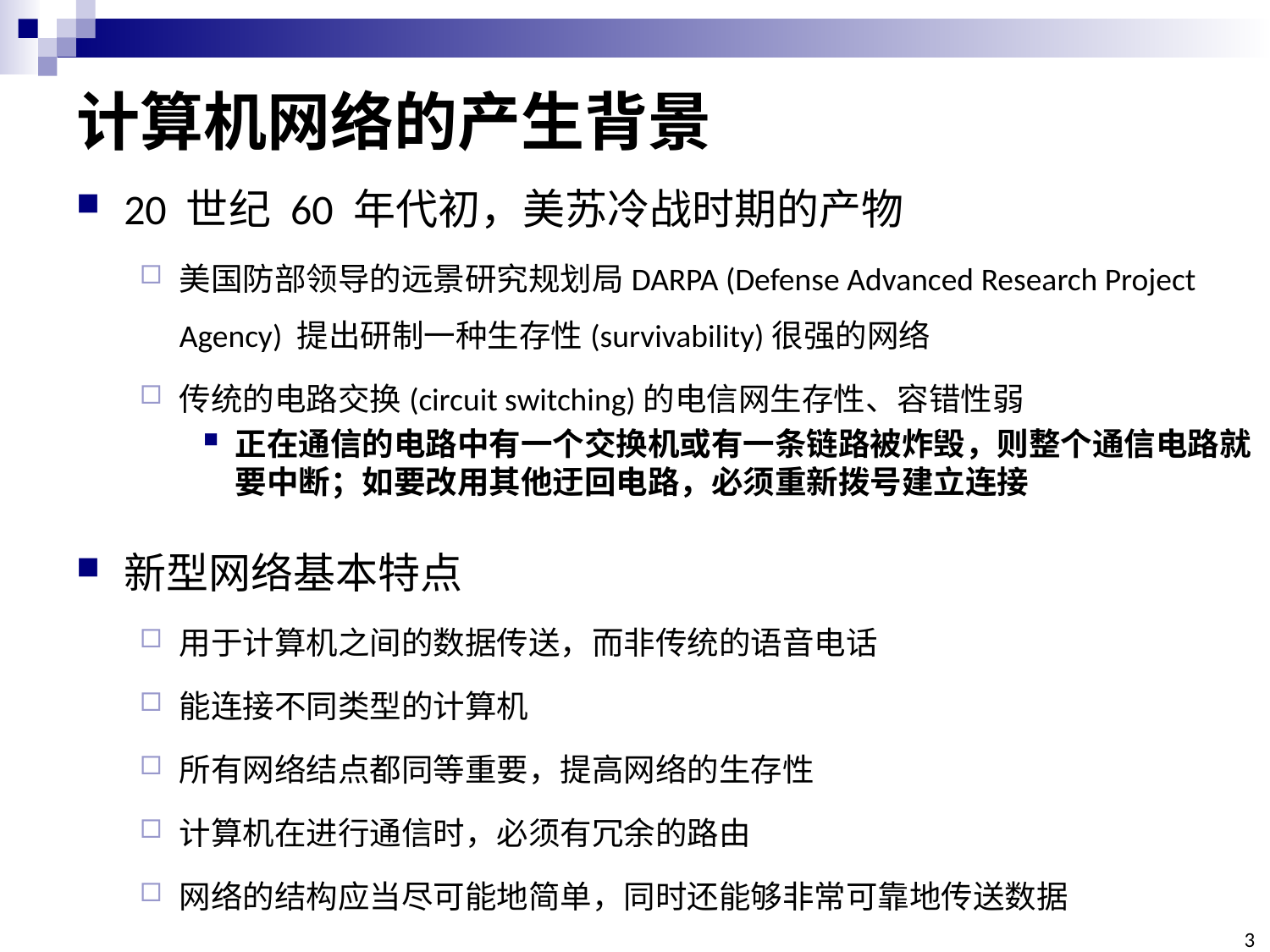

# 计算机网络的产生背景
20 世纪 60 年代初，美苏冷战时期的产物
美国防部领导的远景研究规划局DARPA (Defense Advanced Research Project Agency) 提出研制一种生存性(survivability)很强的网络
传统的电路交换(circuit switching)的电信网生存性、容错性弱
正在通信的电路中有一个交换机或有一条链路被炸毁，则整个通信电路就要中断；如要改用其他迂回电路，必须重新拨号建立连接
新型网络基本特点
用于计算机之间的数据传送，而非传统的语音电话
能连接不同类型的计算机
所有网络结点都同等重要，提高网络的生存性
计算机在进行通信时，必须有冗余的路由
网络的结构应当尽可能地简单，同时还能够非常可靠地传送数据
3